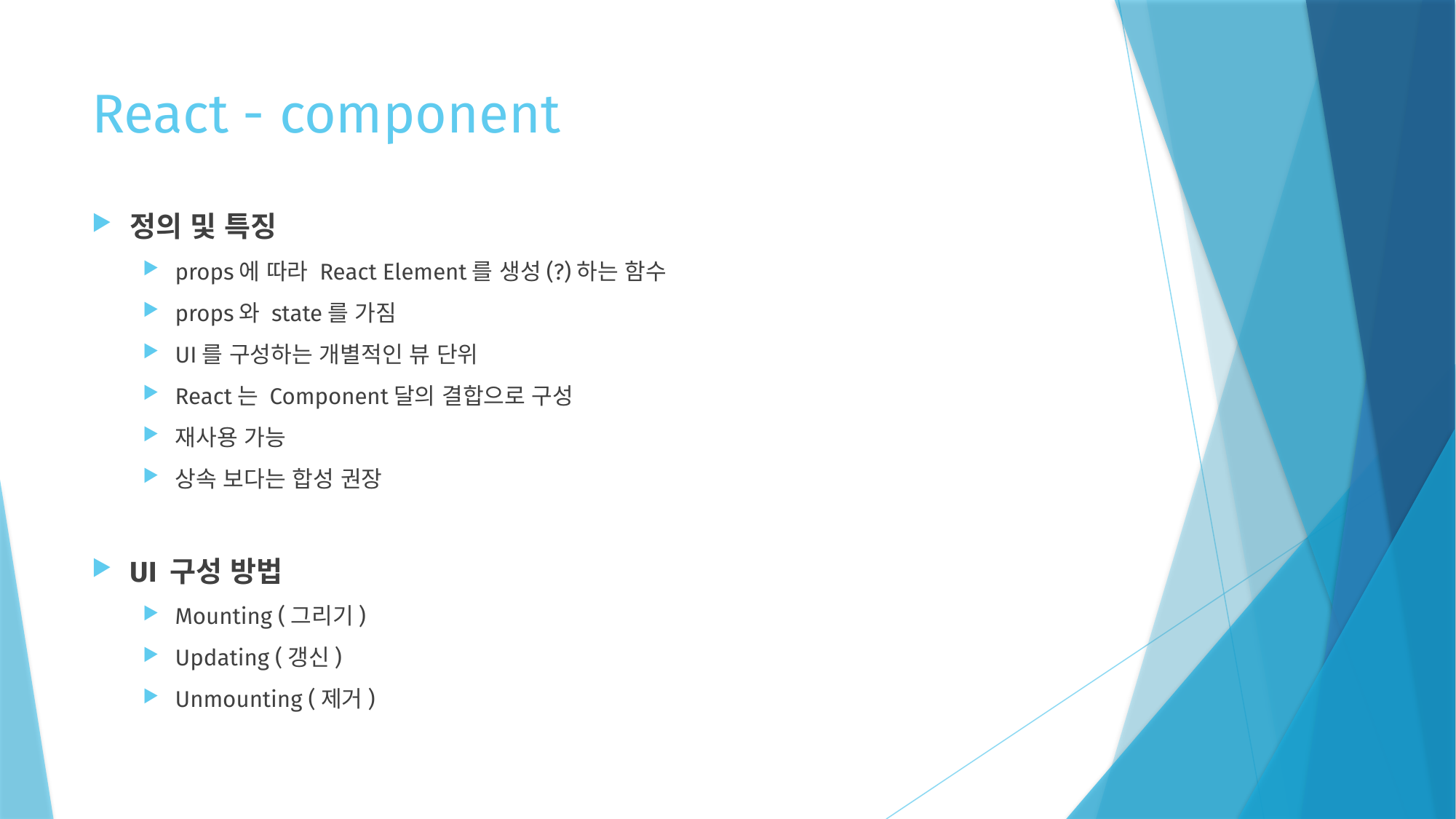

# React - component
정의 및 특징
props에 따라 React Element를 생성(?)하는 함수
props와 state를 가짐
UI를 구성하는 개별적인 뷰 단위
React는 Component달의 결합으로 구성
재사용 가능
상속 보다는 합성 권장

UI 구성 방법
Mounting (그리기)
Updating (갱신)
Unmounting (제거)